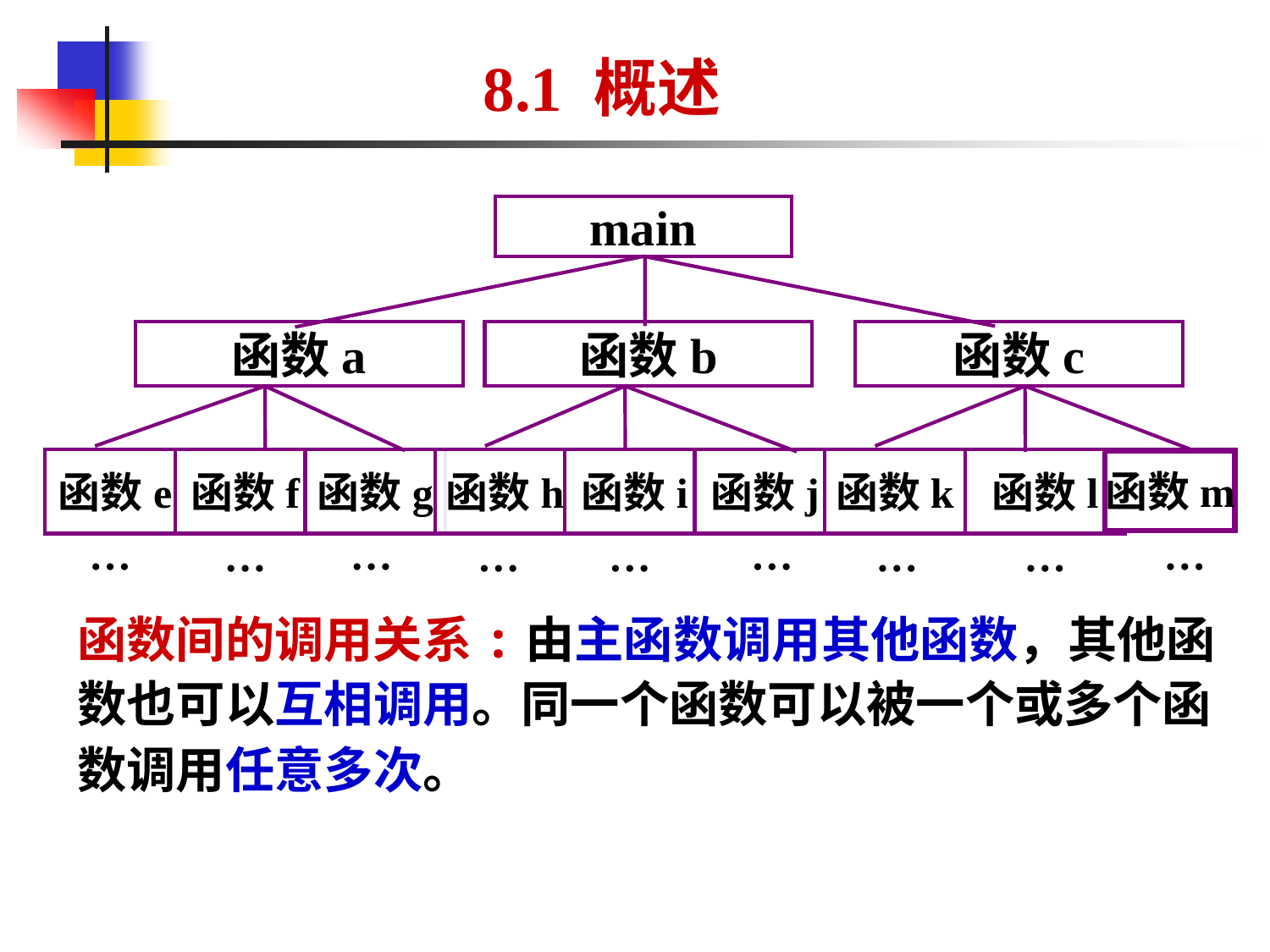

# 8.1 概述
main

函数a
函数b
函数c

函数e
函数f
函数g
函数h
函数i
函数j
函数k
函数l
函数m
…
…
…
…
…
…
…
…
…
函数间的调用关系:由主函数调用其他函数，其他函数也可以互相调用。同一个函数可以被一个或多个函数调用任意多次。